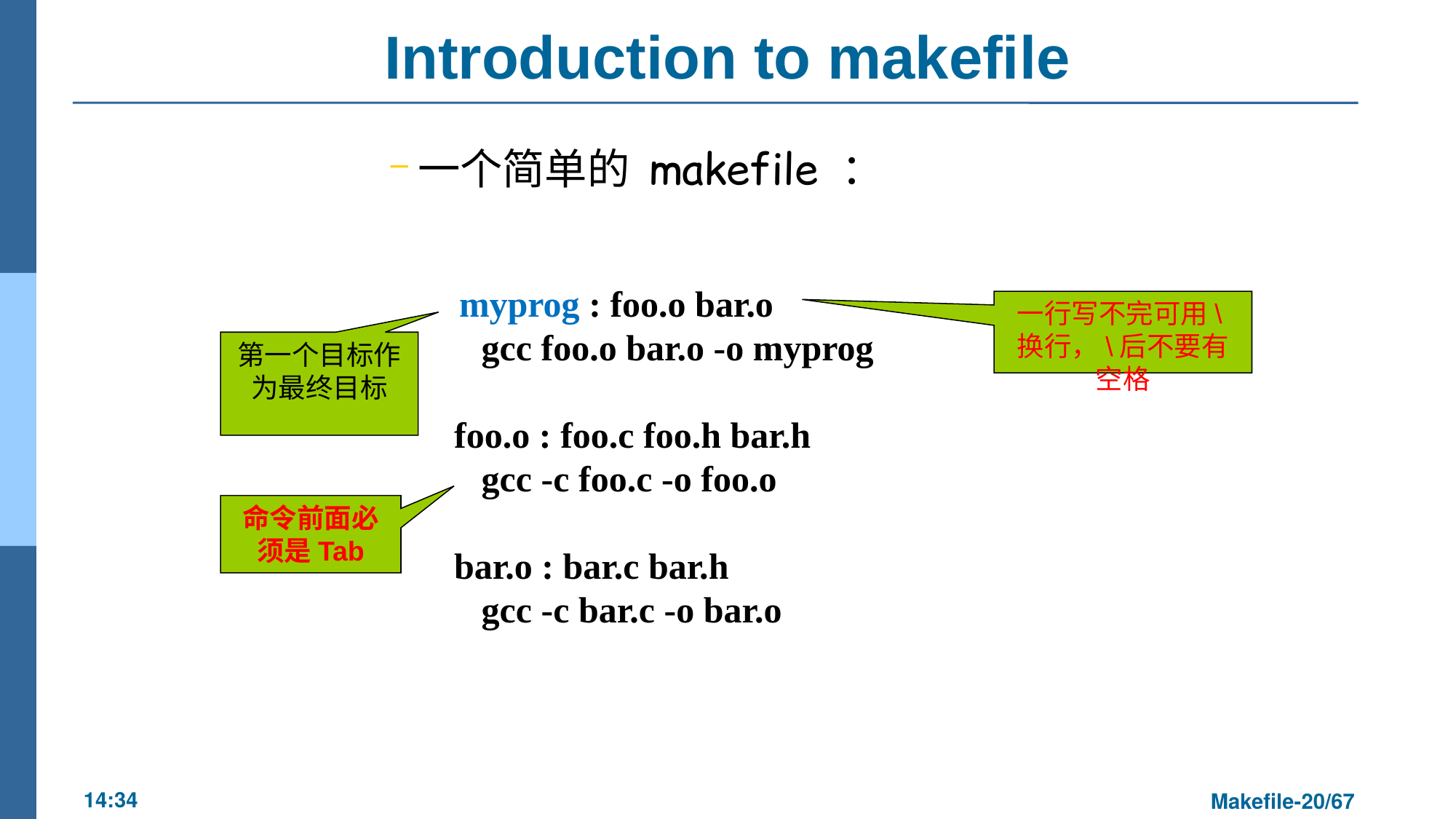

# Introduction to makefile
一个简单的 makefile ：
    
    myprog : foo.o bar.o
       gcc foo.o bar.o -o myprog
    
    foo.o : foo.c foo.h bar.h
       gcc -c foo.c -o foo.o
    
    bar.o : bar.c bar.h
       gcc -c bar.c -o bar.o
一行写不完可用\换行，\后不要有空格
第一个目标作为最终目标
命令前面必须是Tab